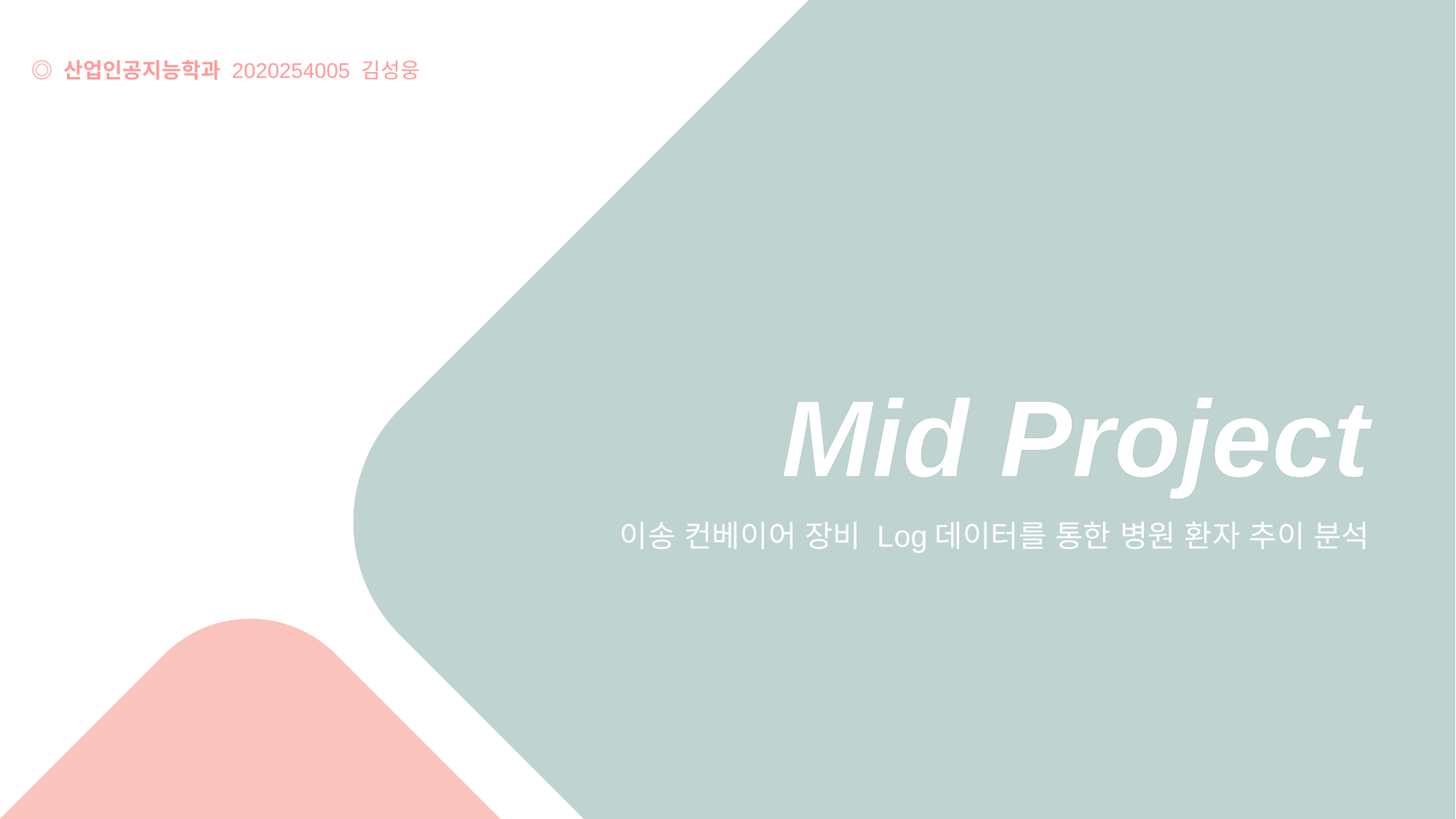

◎ 산업인공지능학과 2020254005 김성웅
Mid Project
이송 컨베이어 장비 Log데이터를 통한 병원 환자 추이 분석